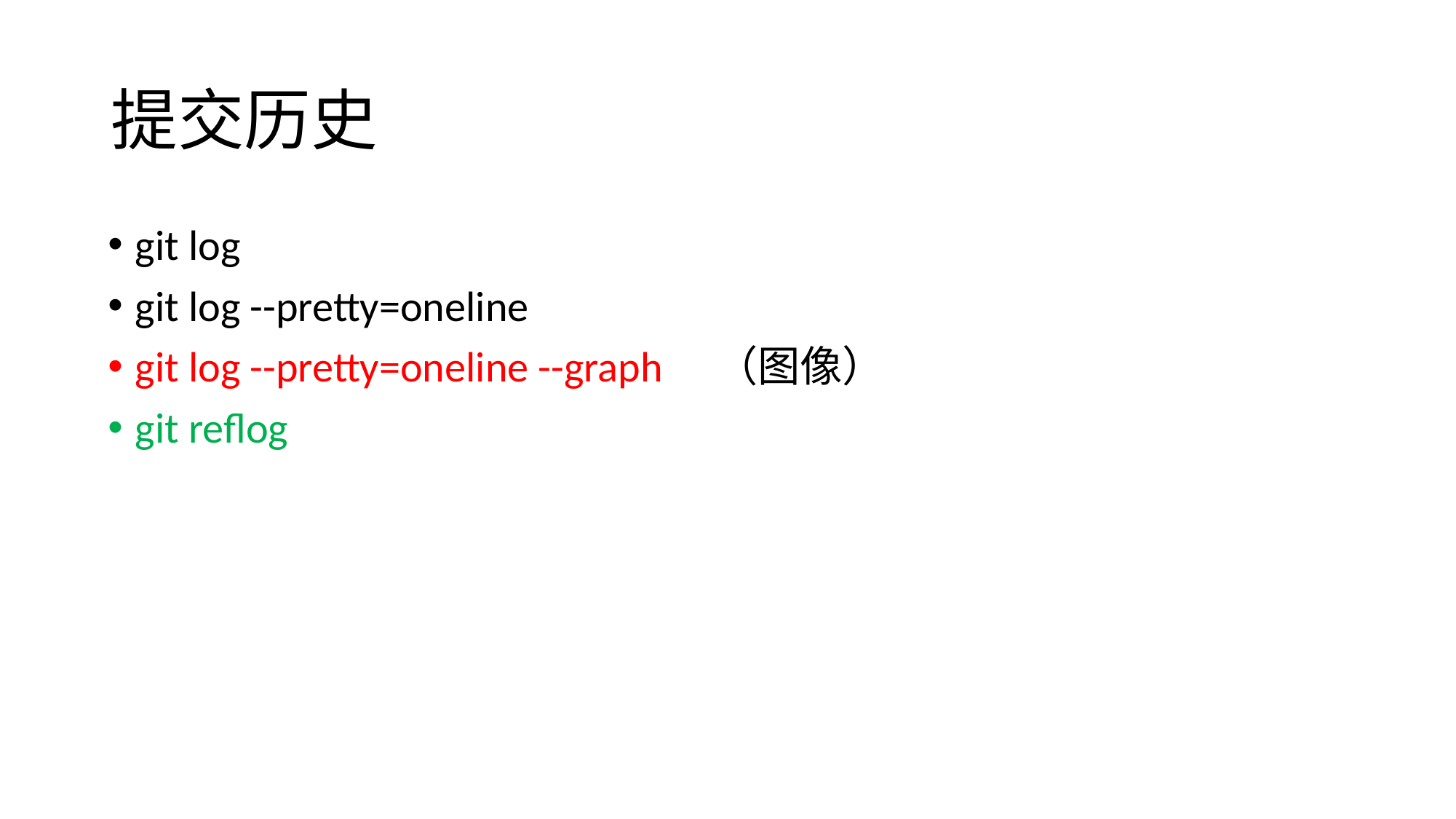

# 提交历史
git log
git log --pretty=oneline
git log --pretty=oneline --graph　（图像）
git reflog